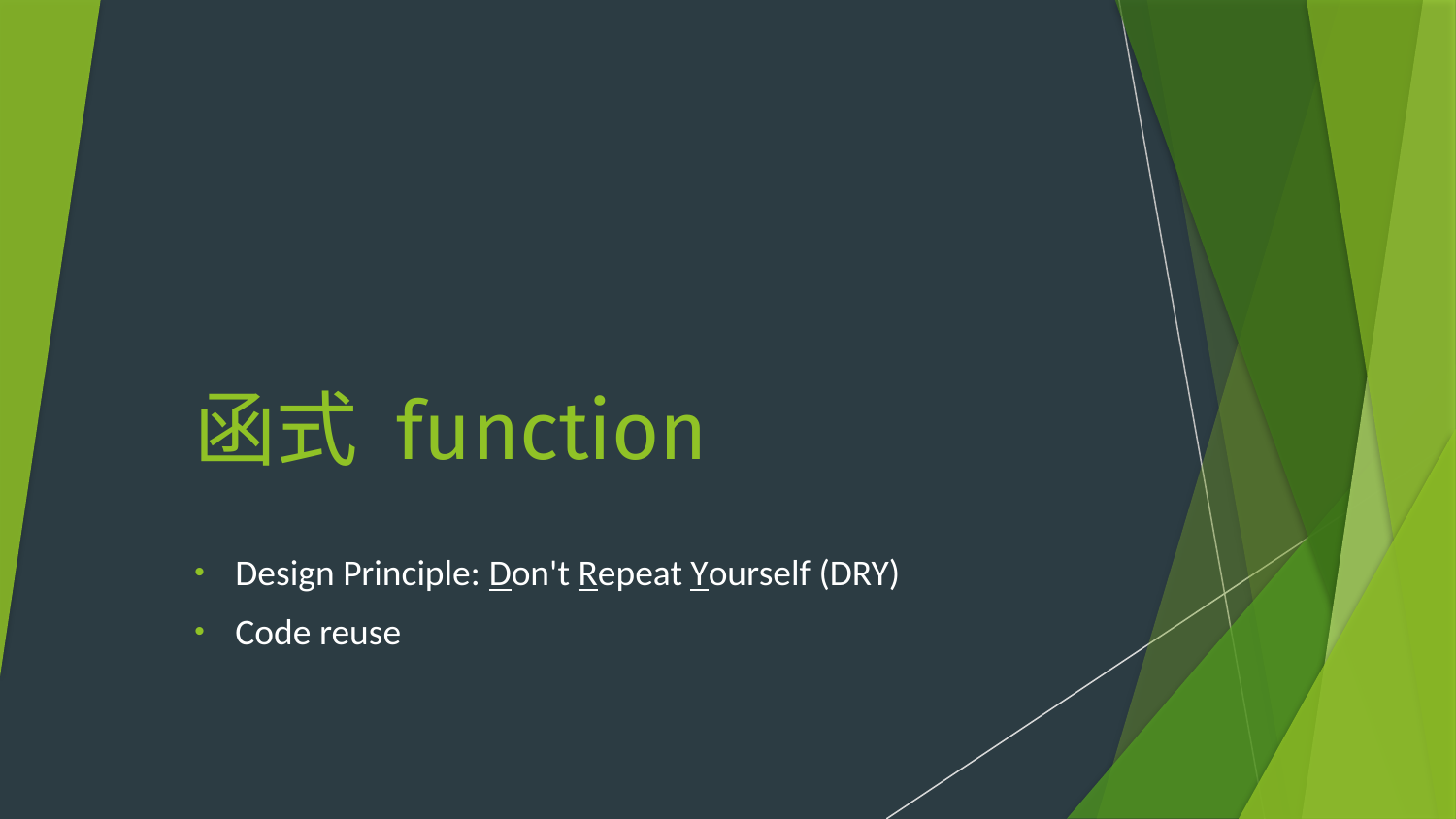

# 函式 function

Design Principle: Don't Repeat Yourself (DRY)
Code reuse